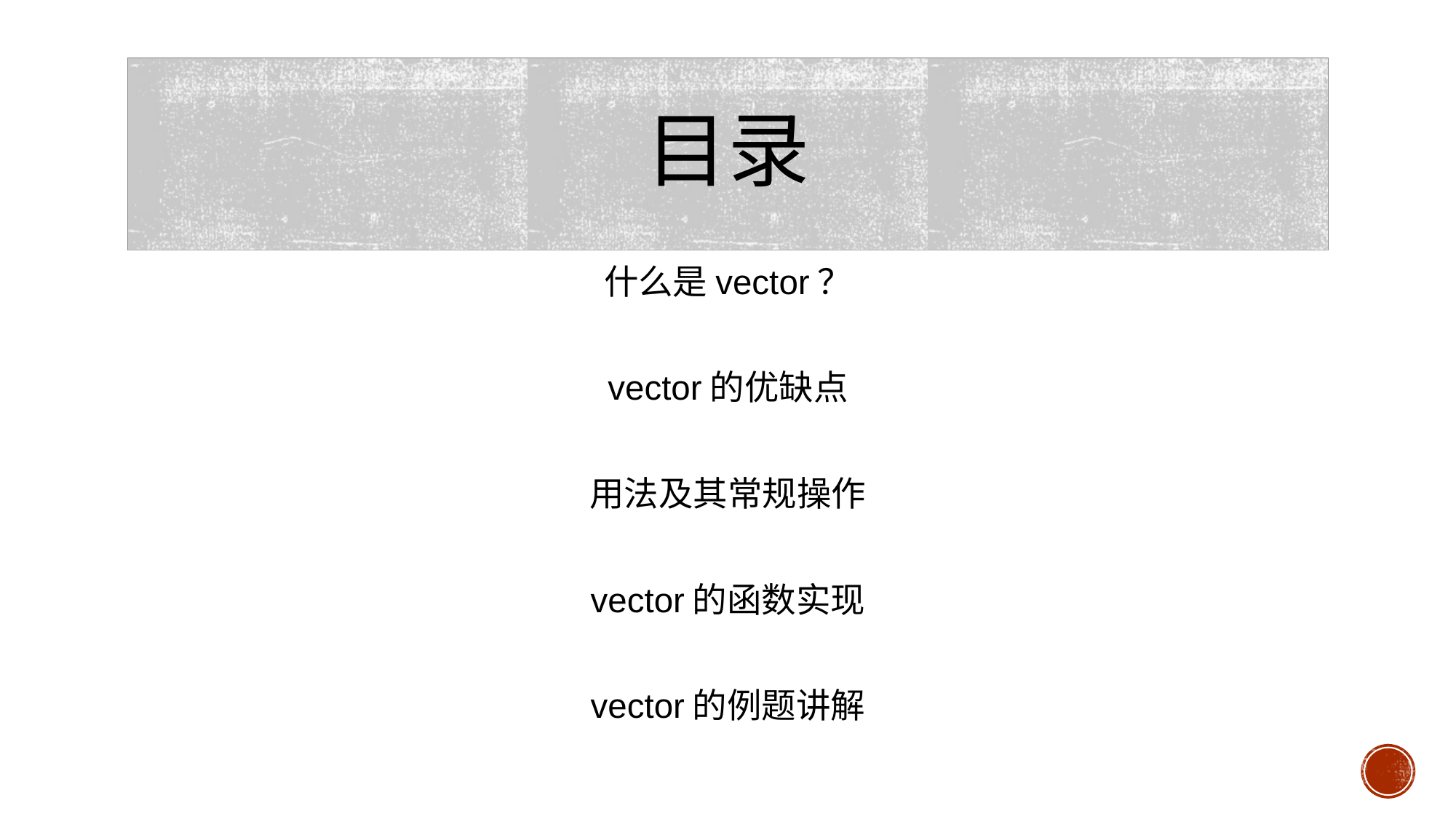

# 目录
什么是vector？
vector的优缺点
用法及其常规操作
vector的函数实现
vector的例题讲解